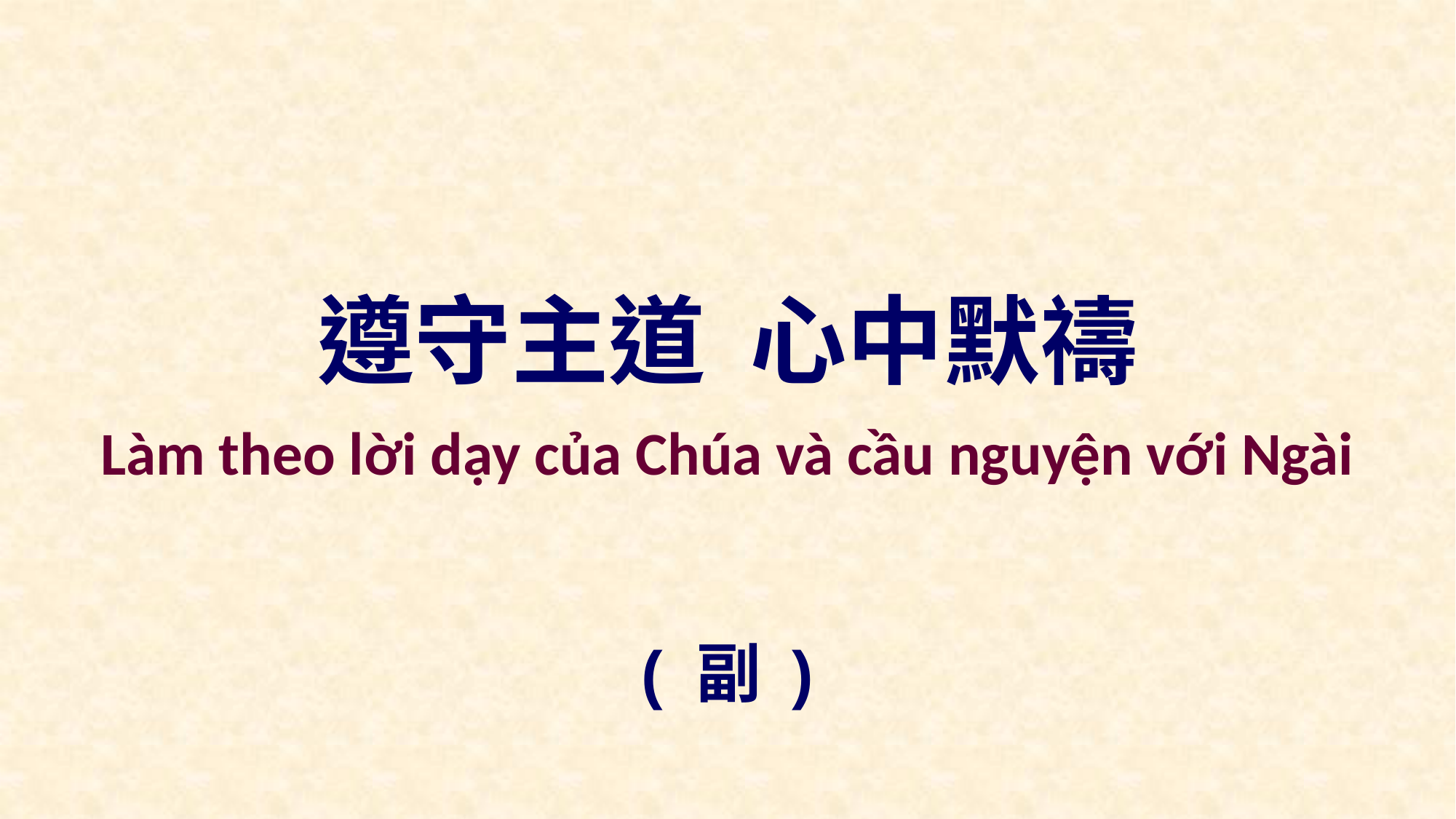

遵守主道  心中默禱
Làm theo lời dạy của Chúa và cầu nguyện với Ngài
( 副 )